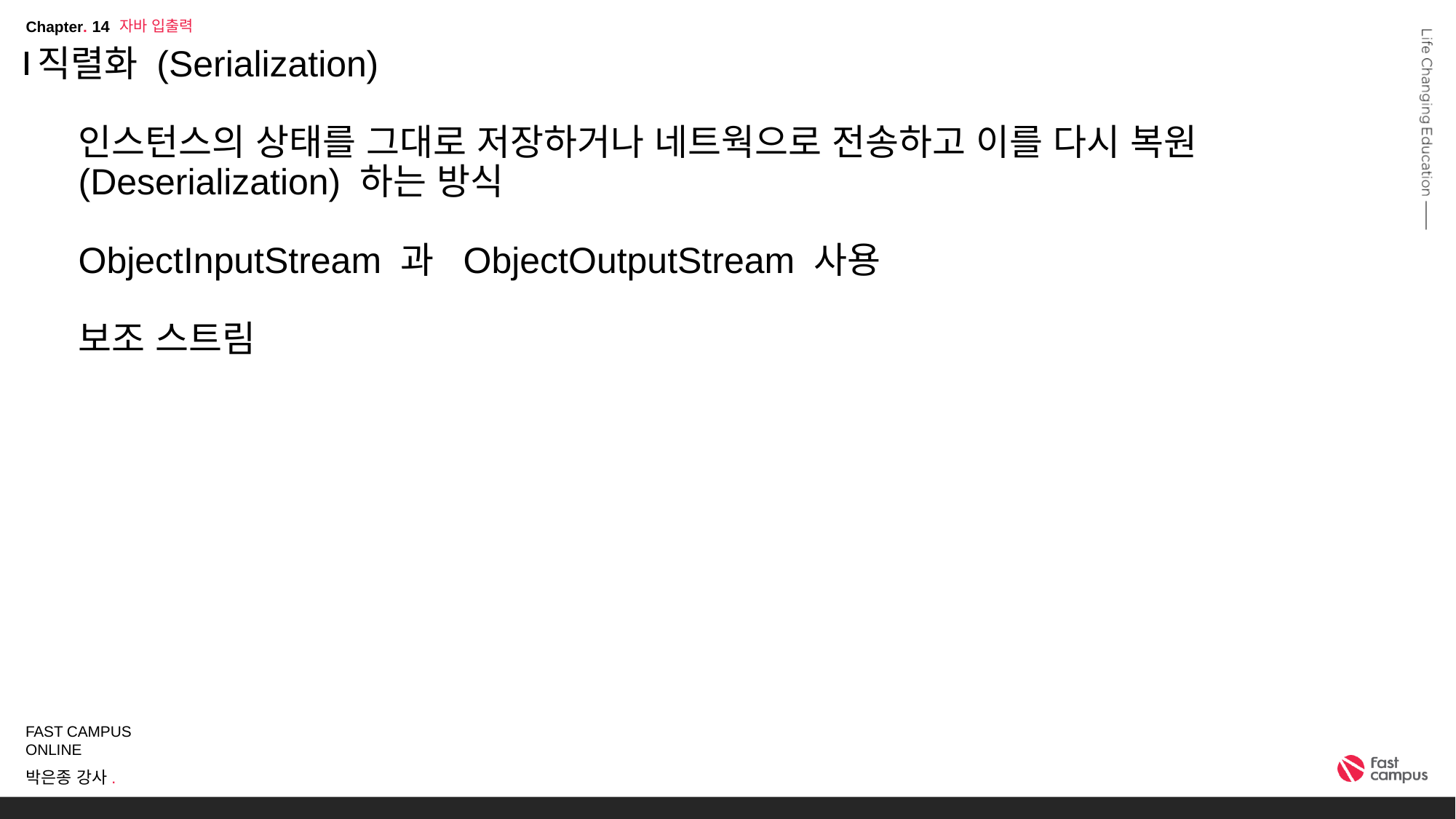

자바 입출력

14
# 직렬화 (Serialization) 인스턴스의 상태를 그대로 저장하거나 네트웍으로 전송하고 이를 다시 복원 (Deserialization) 하는 방식 ObjectInputStream 과  ObjectOutputStream 사용 보조 스트림